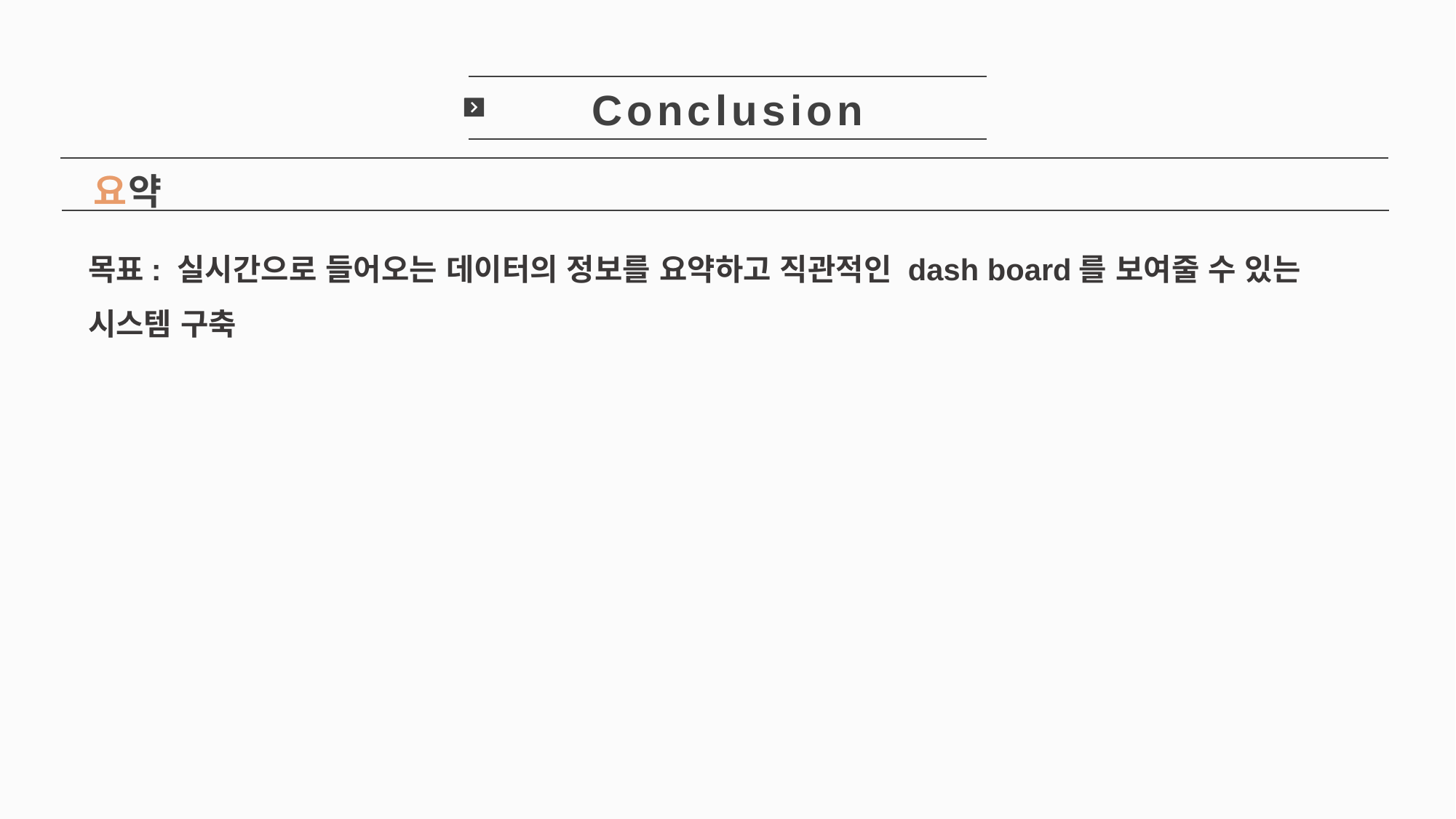

Conclusion

요약
목표: 실시간으로 들어오는 데이터의 정보를 요약하고 직관적인 dash board를 보여줄 수 있는 시스템 구축